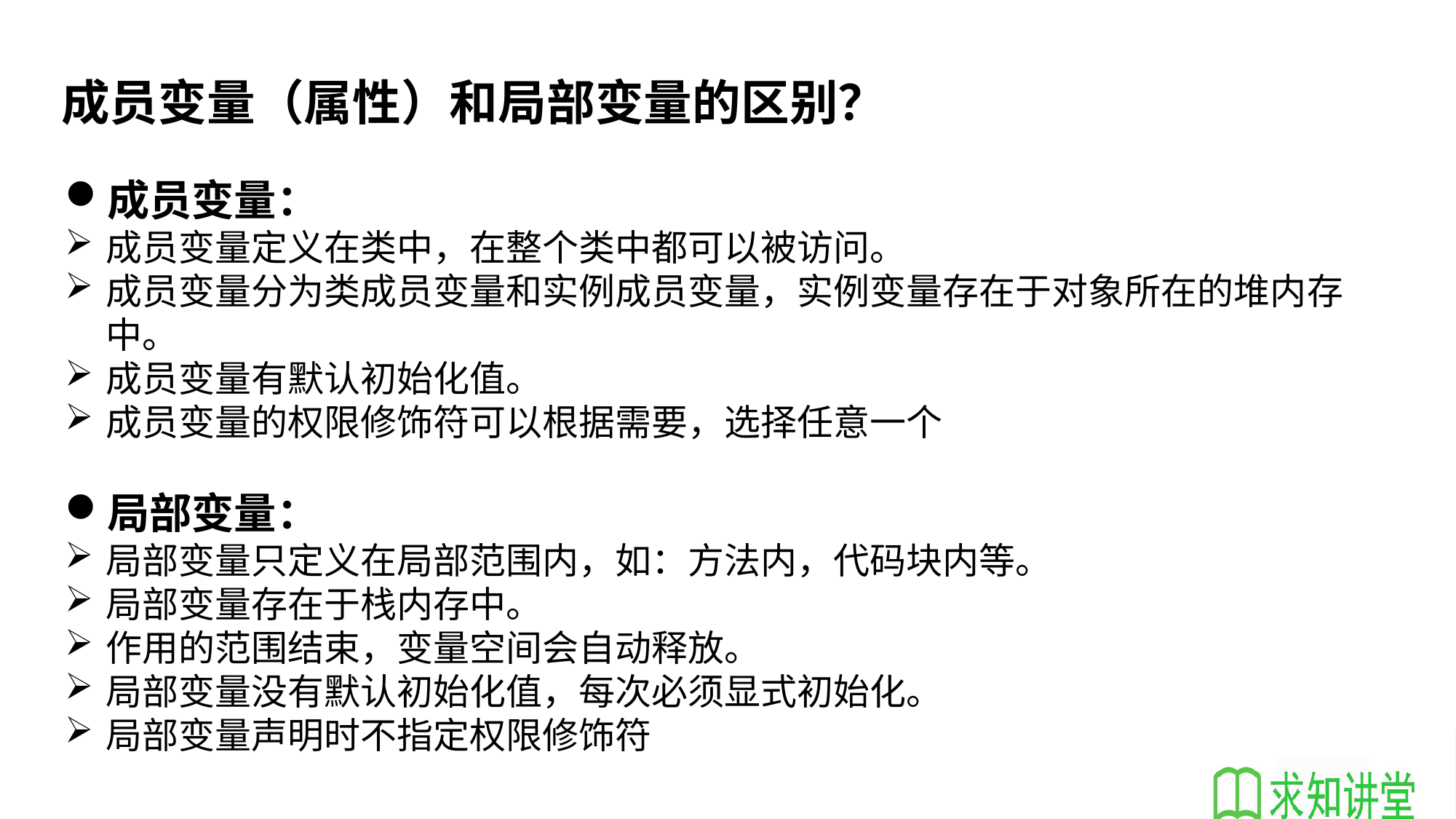

成员变量（属性）和局部变量的区别？
成员变量：
成员变量定义在类中，在整个类中都可以被访问。
成员变量分为类成员变量和实例成员变量，实例变量存在于对象所在的堆内存中。
成员变量有默认初始化值。
成员变量的权限修饰符可以根据需要，选择任意一个

局部变量：
局部变量只定义在局部范围内，如：方法内，代码块内等。
局部变量存在于栈内存中。
作用的范围结束，变量空间会自动释放。
局部变量没有默认初始化值，每次必须显式初始化。
局部变量声明时不指定权限修饰符